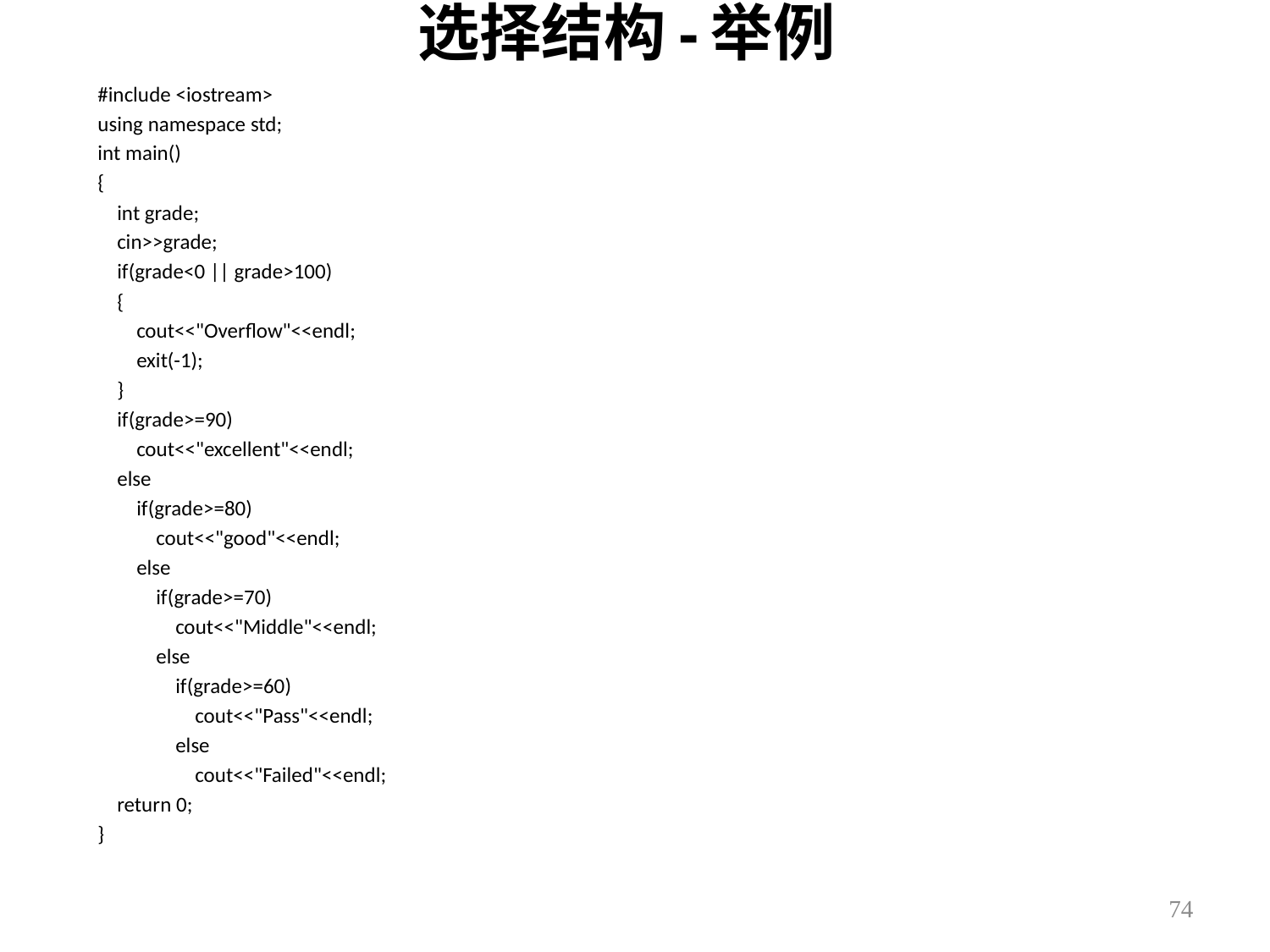

# 选择结构-举例
#include <iostream>
using namespace std;
int main()
{
    int grade;
    cin>>grade;
    if(grade<0 || grade>100)
    {
        cout<<"Overflow"<<endl;
        exit(-1);
    }
    if(grade>=90)
        cout<<"excellent"<<endl;
    else
        if(grade>=80)
            cout<<"good"<<endl;
        else
            if(grade>=70)
                cout<<"Middle"<<endl;
            else
                if(grade>=60)
                    cout<<"Pass"<<endl;
                else
                    cout<<"Failed"<<endl;
    return 0;
}
74